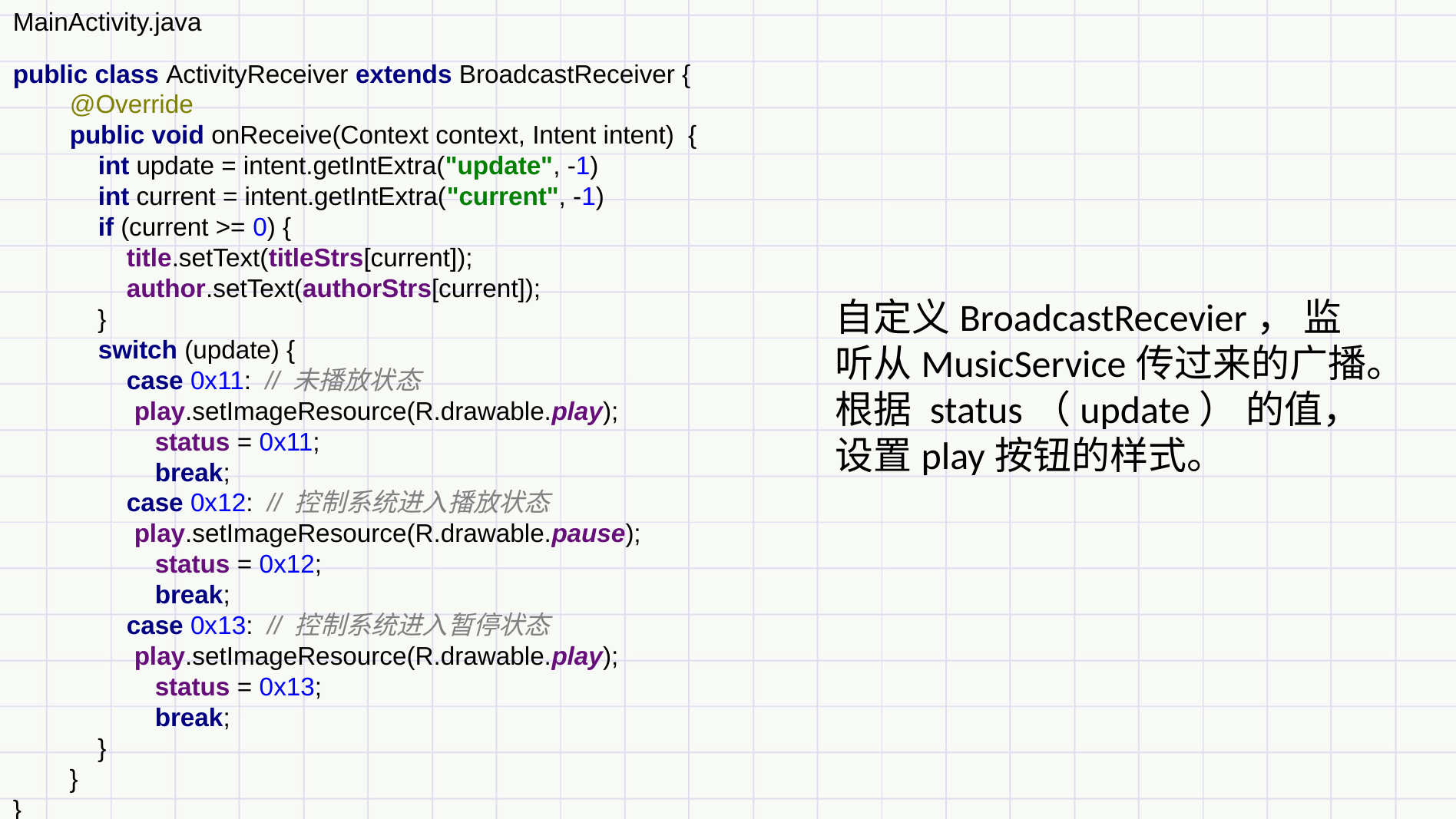

MainActivity.java

public class ActivityReceiver extends BroadcastReceiver {
        @Override
        public void onReceive(Context context, Intent intent)  {
            int update = intent.getIntExtra("update", -1)
            int current = intent.getIntExtra("current", -1)
            if (current >= 0) {
                title.setText(titleStrs[current]);
                author.setText(authorStrs[current]);
            }
            switch (update) {
                case 0x11:  // 未播放状态
                    play.setImageResource(R.drawable.play);
                    status = 0x11;
                    break;
                case 0x12:  // 控制系统进入播放状态
                    play.setImageResource(R.drawable.pause);
                    status = 0x12;
                    break;
                case 0x13:  // 控制系统进入暂停状态
                    play.setImageResource(R.drawable.play);
                    status = 0x13;
                    break;
            }
        }
}
自定义BroadcastRecevier， 监听从MusicService传过来的广播。
根据 status（update） 的值，设置play按钮的样式。